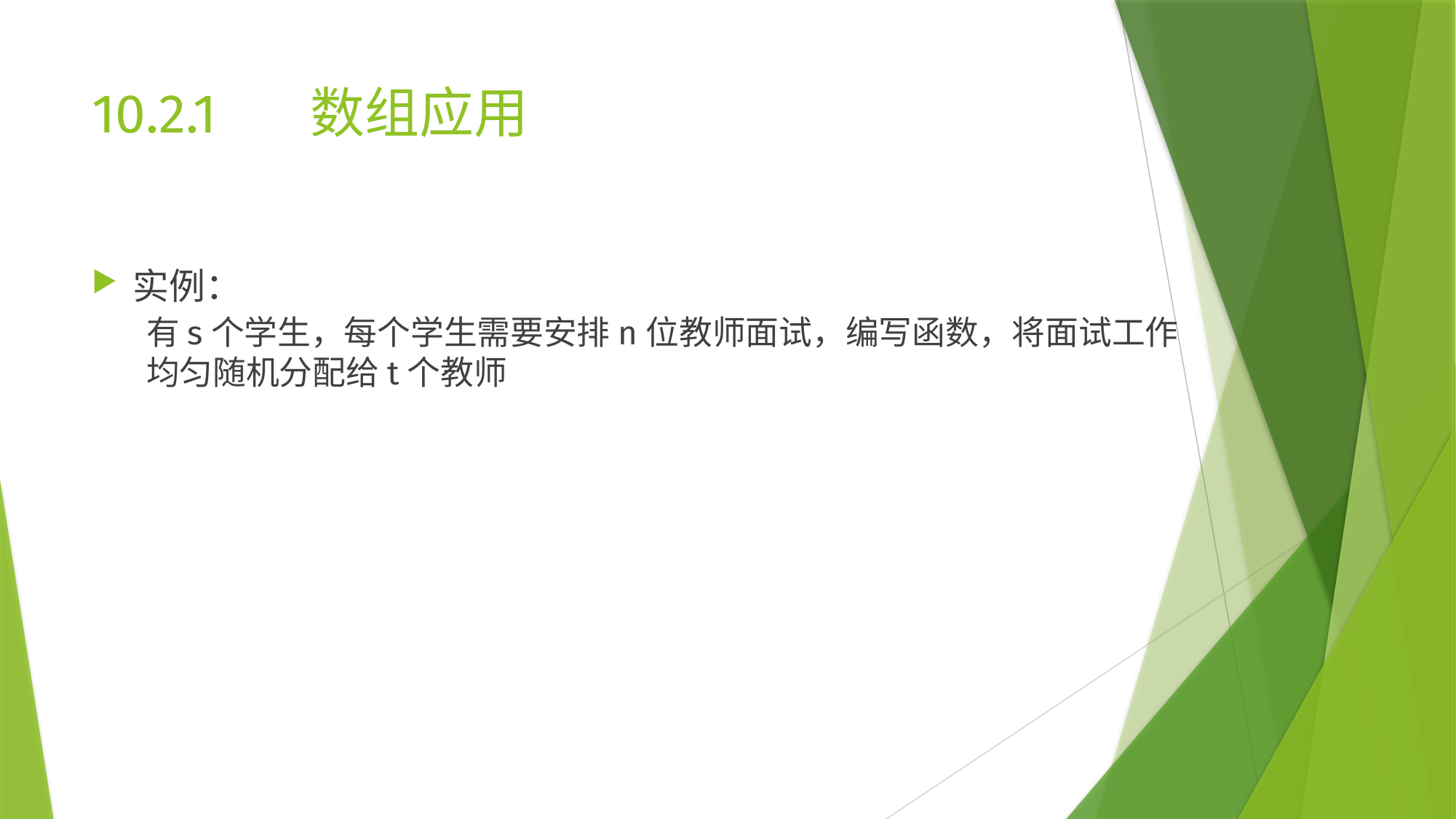

# 10.2.1	数组应用
实例：
有s个学生，每个学生需要安排n位教师面试，编写函数，将面试工作均匀随机分配给t个教师